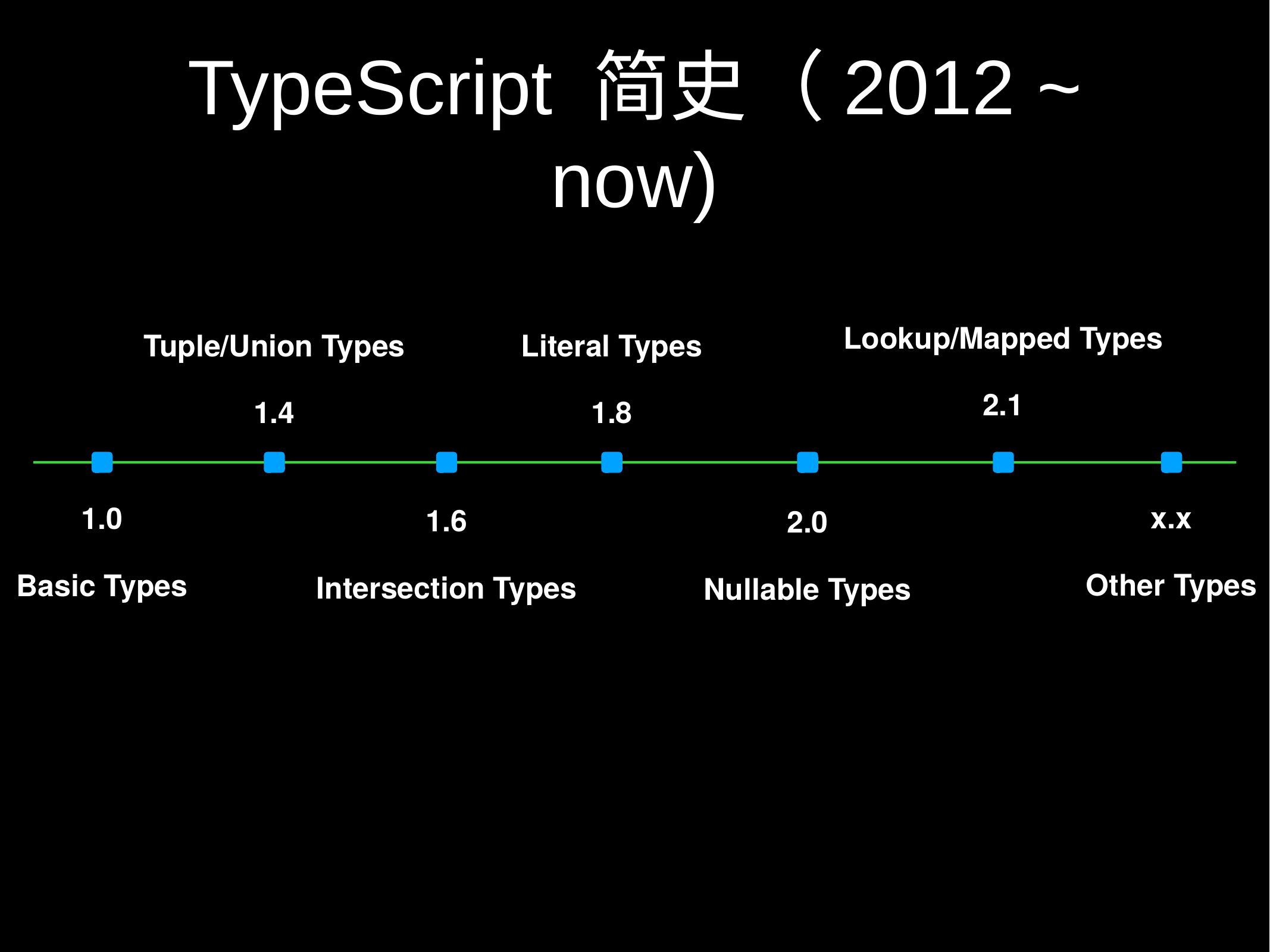

# TypeScript 简史（2012 ~ now)
Lookup/Mapped Types
Tuple/Union Types
Literal Types
2.1
1.4
1.8

x.x
1.0
1.6
2.0
Other Types
Basic Types
Intersection Types
Nullable Types